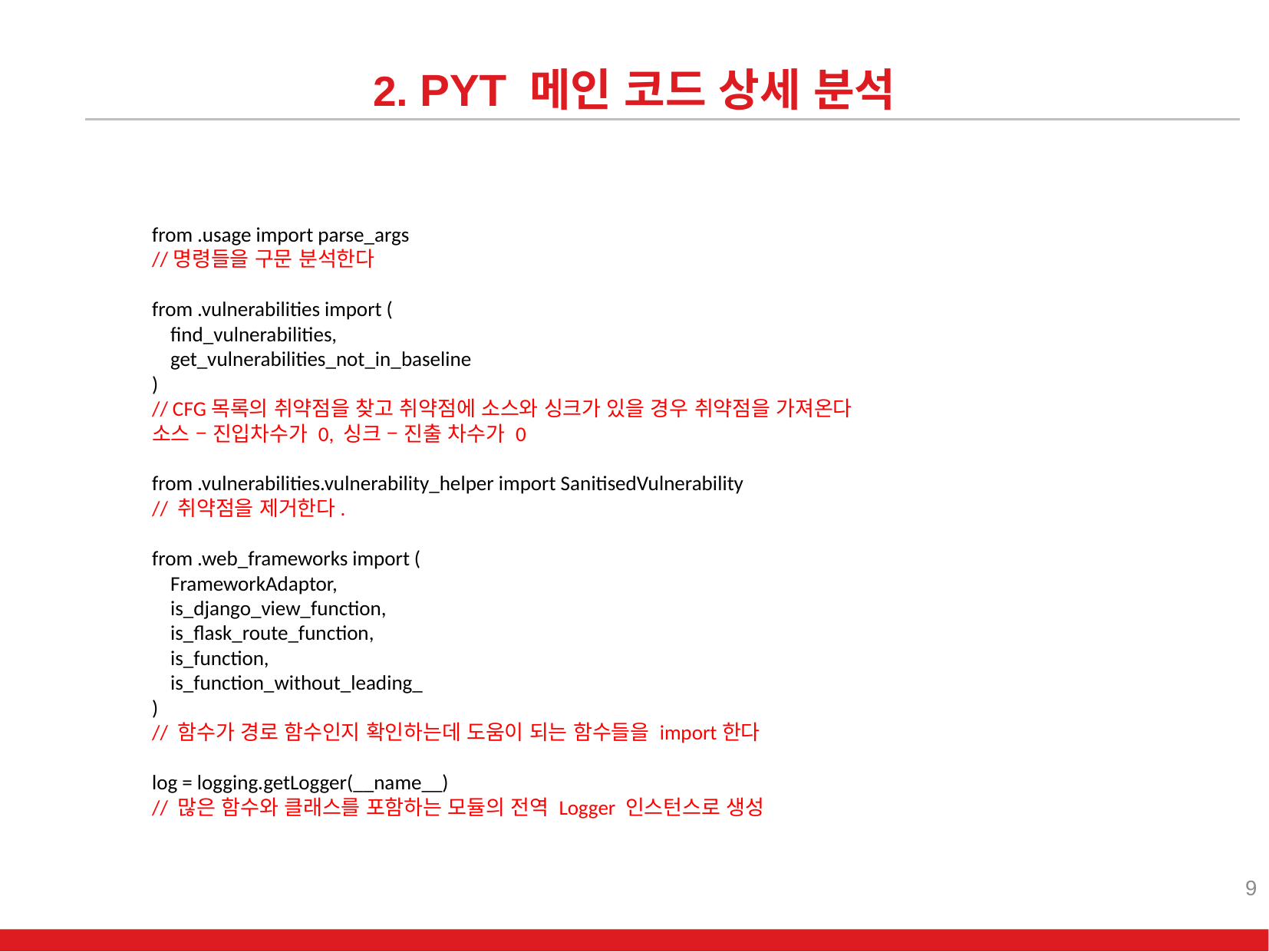

2. PYT 메인 코드 상세 분석
from .usage import parse_args
//명령들을 구문 분석한다

from .vulnerabilities import (
    find_vulnerabilities,
    get_vulnerabilities_not_in_baseline
)
// CFG목록의 취약점을 찾고 취약점에 소스와 싱크가 있을 경우 취약점을 가져온다
소스 – 진입차수가 0, 싱크 – 진출 차수가 0

from .vulnerabilities.vulnerability_helper import SanitisedVulnerability
// 취약점을 제거한다.

from .web_frameworks import (
    FrameworkAdaptor,
    is_django_view_function,
    is_flask_route_function,
    is_function,
    is_function_without_leading_
)
// 함수가 경로 함수인지 확인하는데 도움이 되는 함수들을 import한다

log = logging.getLogger(__name__)
// 많은 함수와 클래스를 포함하는 모듈의 전역 Logger 인스턴스로 생성
9